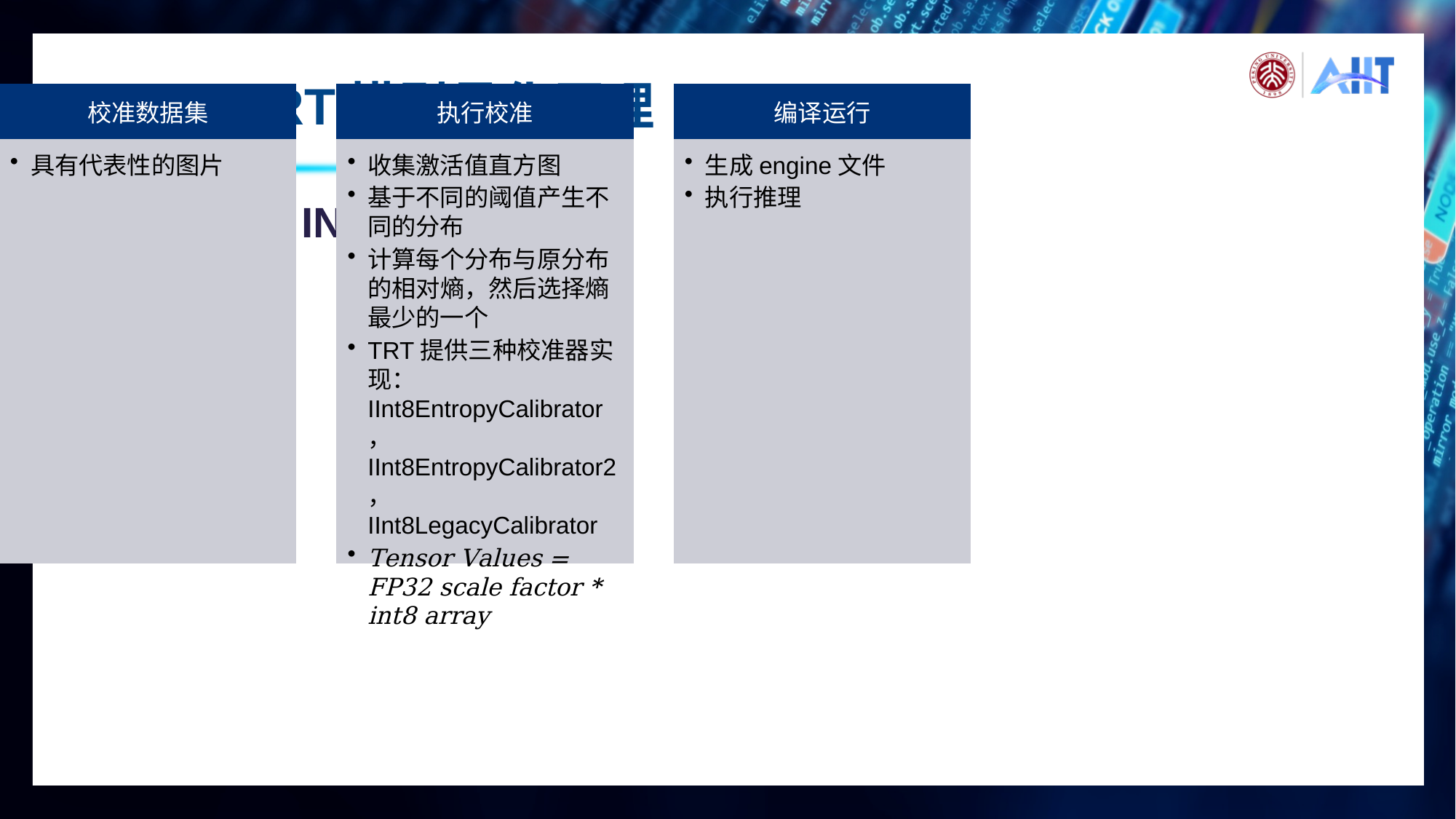

# TensorRT模型量化原理

先执行一遍fp32推理
找到量化因子
网络模型INT8量化过程

校准数据集
具有代表性的图片
执行校准
收集激活值直方图
基于不同的阈值产生不同的分布
计算每个分布与原分布的相对熵，然后选择熵最少的一个
TRT提供三种校准器实现：IInt8EntropyCalibrator， IInt8EntropyCalibrator2， IInt8LegacyCalibrator
Tensor Values = FP32 scale factor * int8 array
编译运行
生成engine文件
执行推理